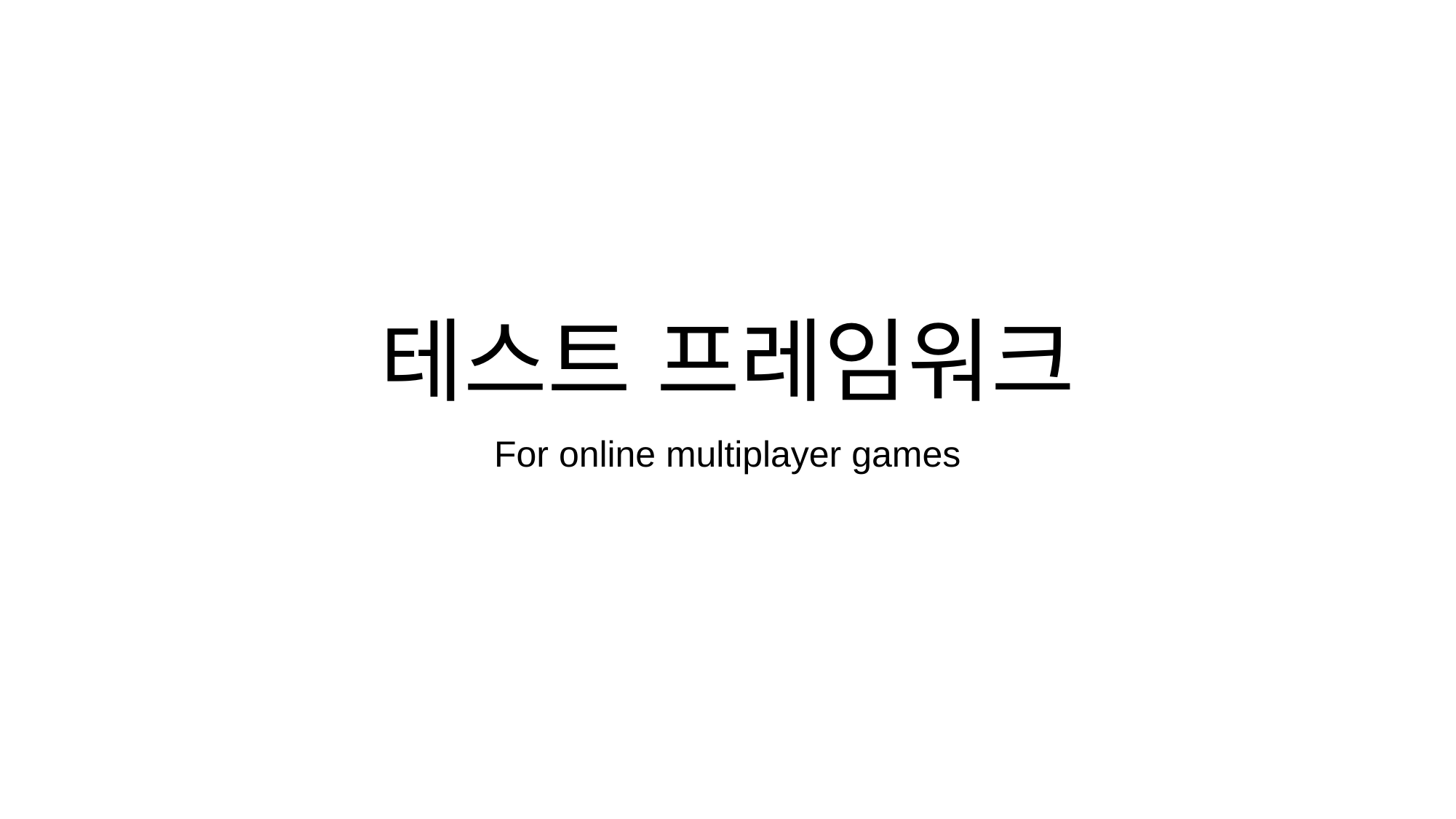

# 테스트 프레임워크
For online multiplayer games